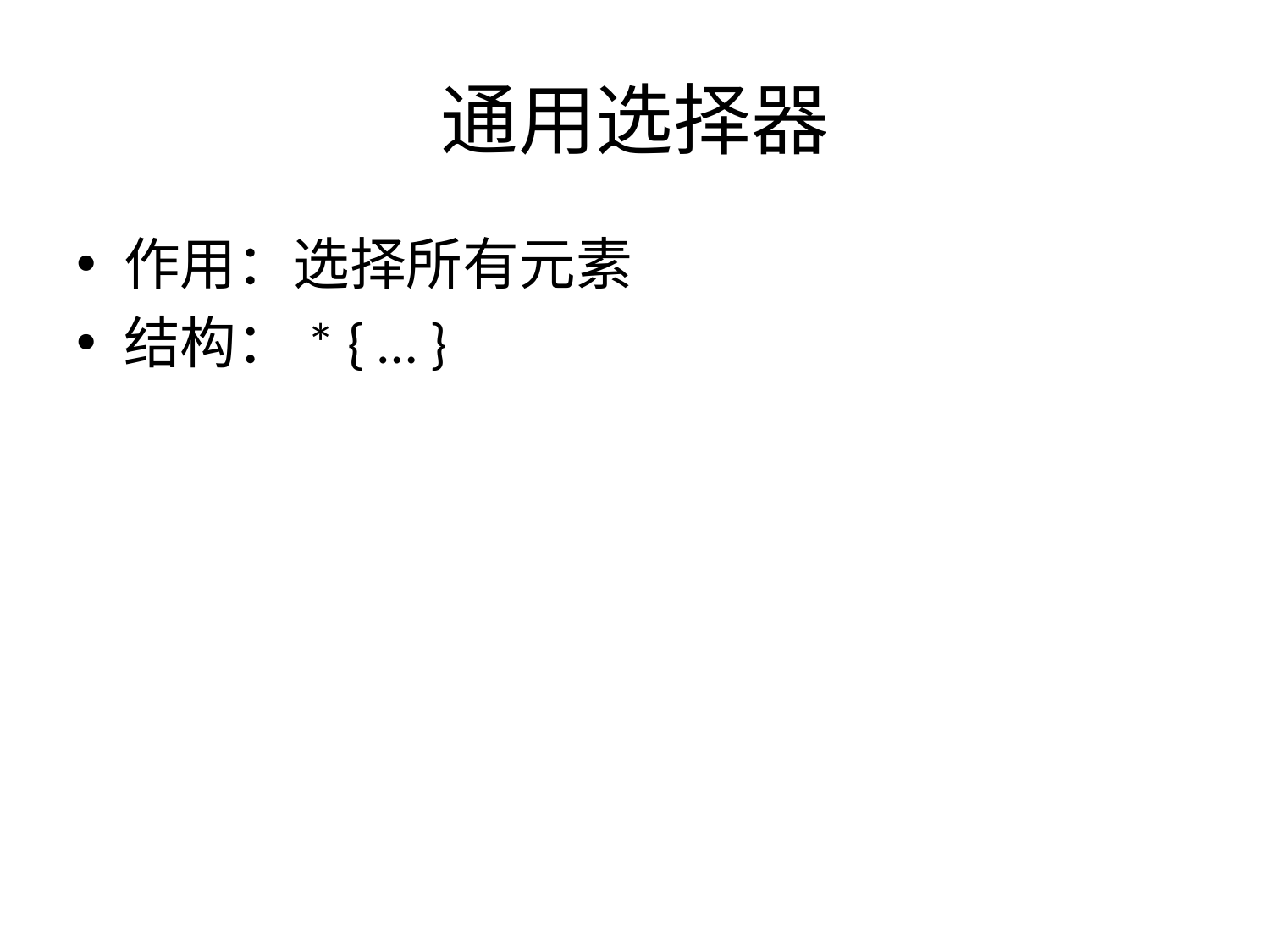

# 通用选择器
作用：选择所有元素
结构：* { … }